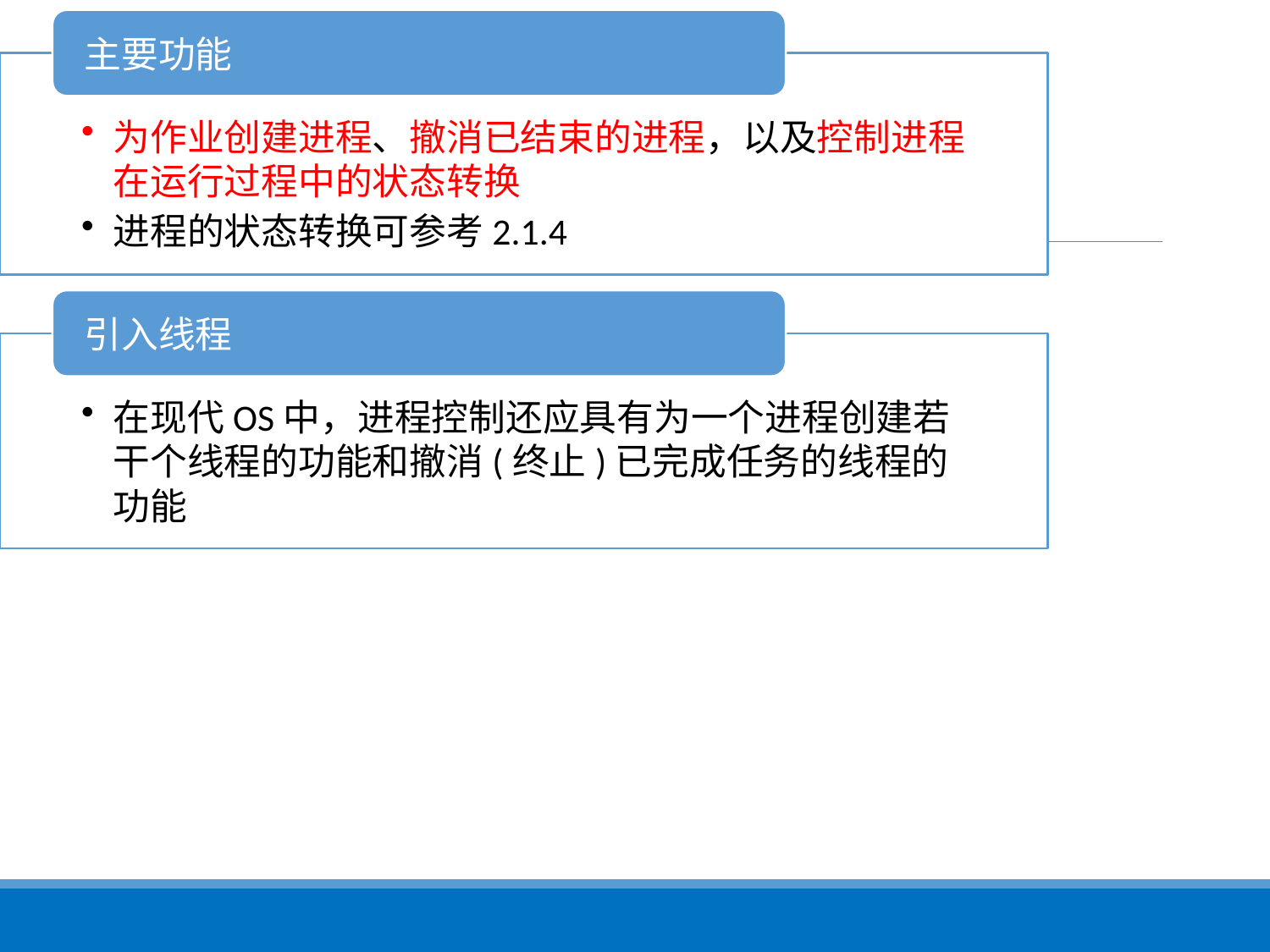

# 1.4.1.1 处理机管理功能 ——进程控制
为作业创建进程、撤消已结束的进程，以及控制进程在运行过程中的状态转换
进程的状态转换可参考2.1.4
主要功能
在现代OS中，进程控制还应具有为一个进程创建若干个线程的功能和撤消(终止)已完成任务的线程的功能
引入线程